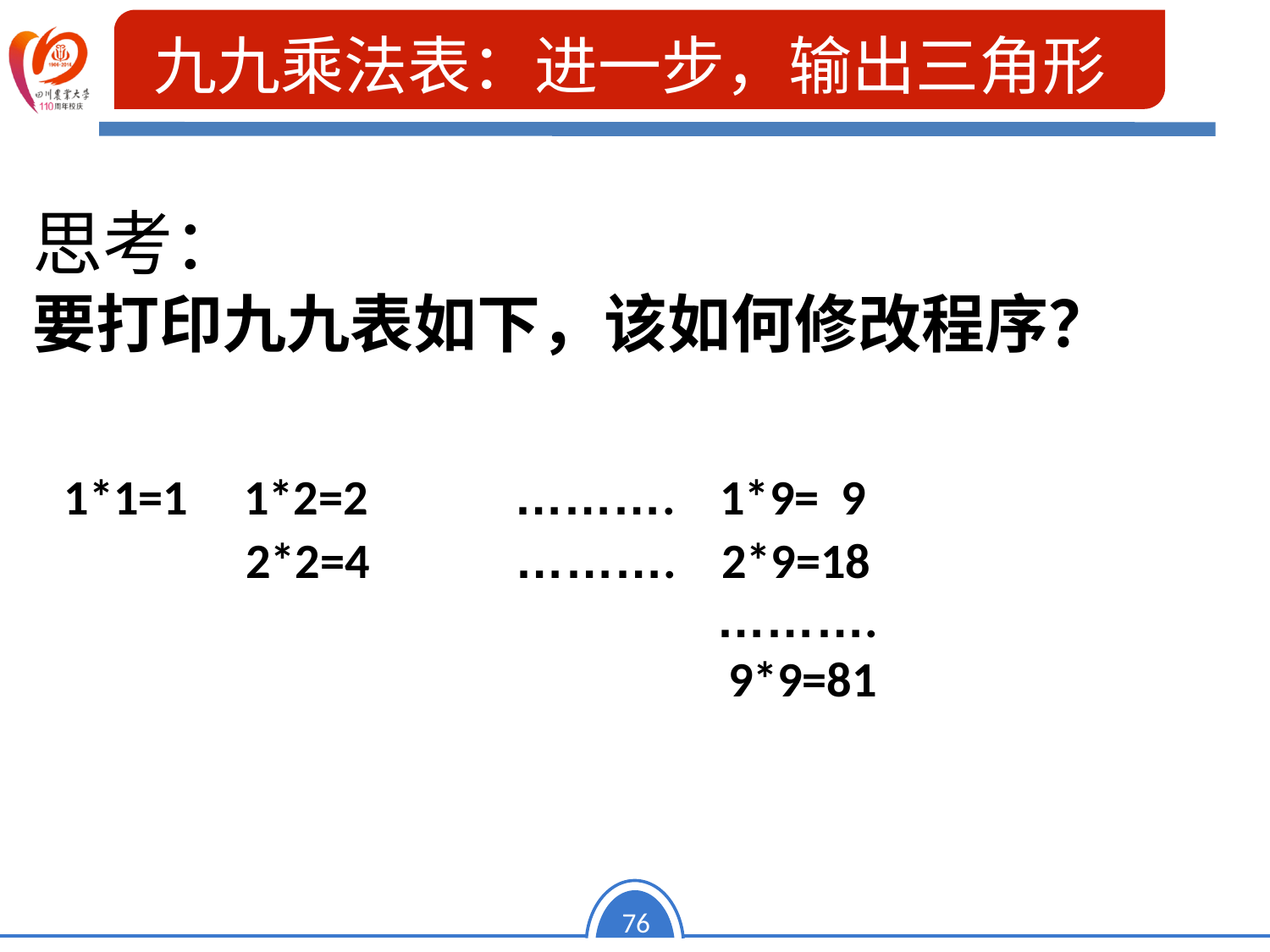

九九乘法表：进一步，输出三角形
思考：
要打印九九表如下，该如何修改程序？

  1*1=1     1*2=2             ……….    1*9=  9
                   2*2=4             ……….    2*9=18
                                                             ……….
                                                              9*9=81